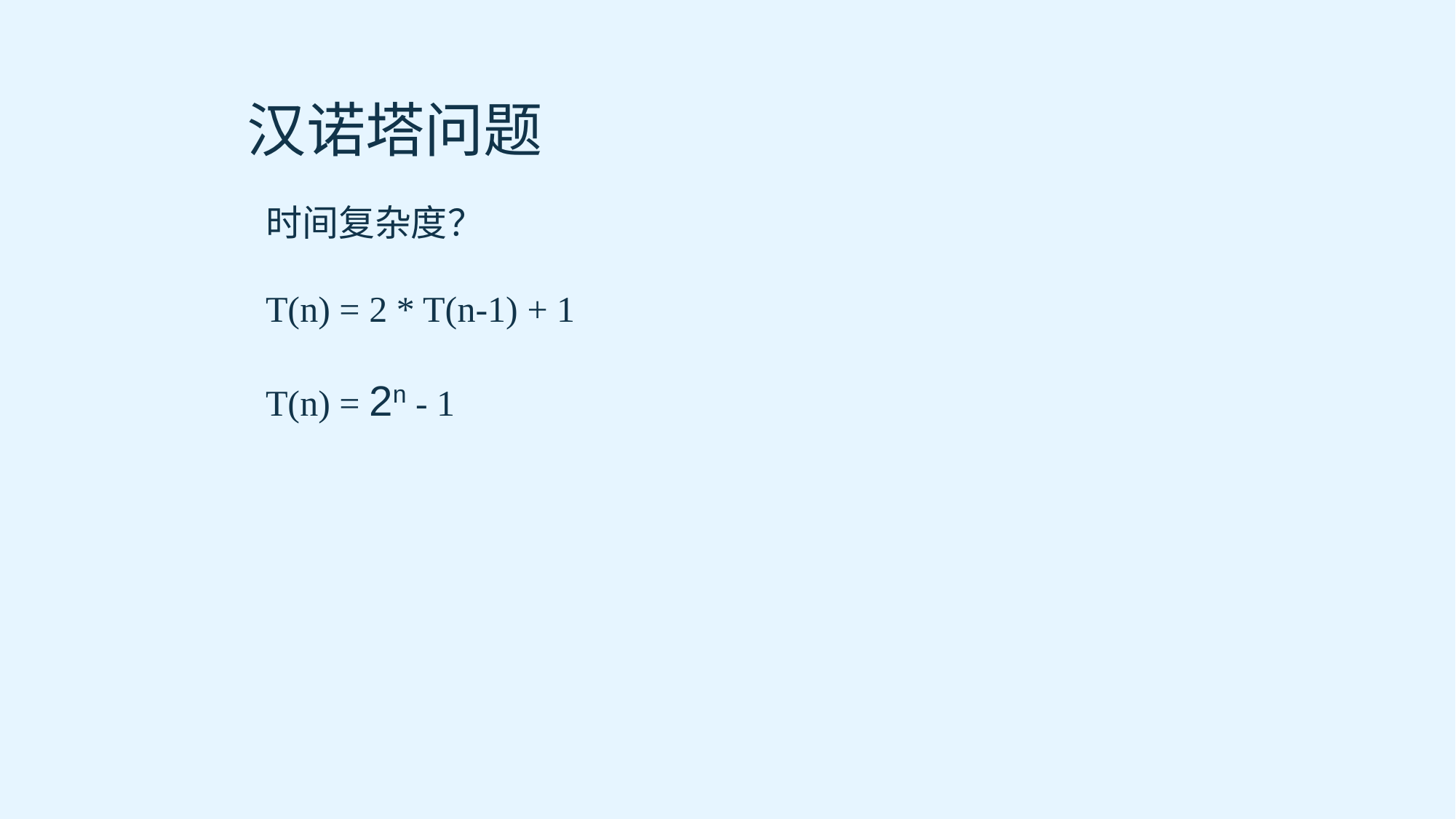

汉诺塔问题
时间复杂度？
T(n) = 2 * T(n-1) + 1

T(n) = 2n - 1